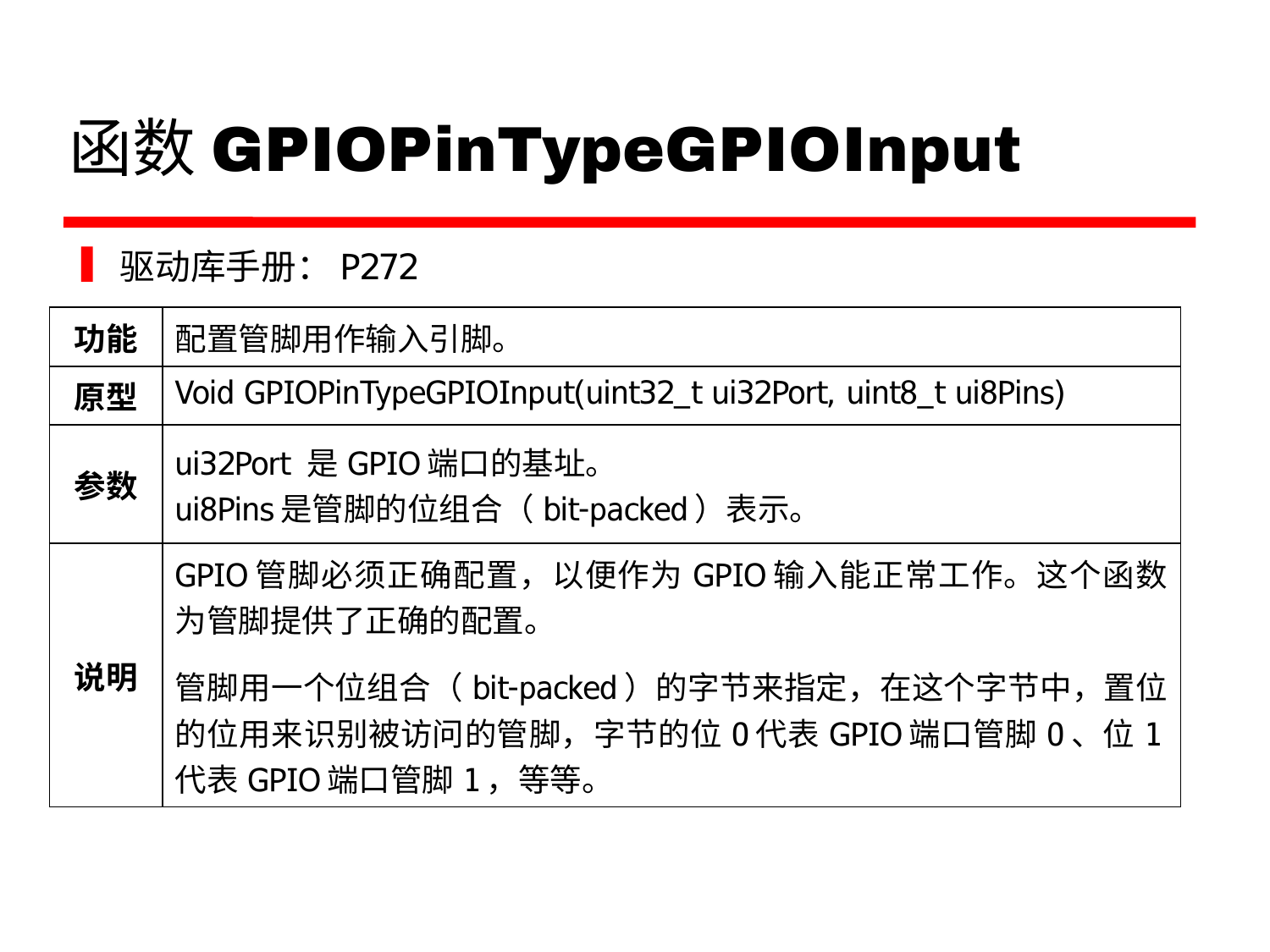

# 函数GPIOPinTypeGPIOInput
驱动库手册：P272
| 功能 | 配置管脚用作输入引脚。 |
| --- | --- |
| 原型 | Void GPIOPinTypeGPIOInput(uint32\_t ui32Port, uint8\_t ui8Pins) |
| 参数 | ui32Port 是GPIO端口的基址。 ui8Pins是管脚的位组合（bit-packed）表示。 |
| 说明 | GPIO管脚必须正确配置，以便作为GPIO输入能正常工作。这个函数为管脚提供了正确的配置。 管脚用一个位组合（bit-packed）的字节来指定，在这个字节中，置位的位用来识别被访问的管脚，字节的位0代表GPIO端口管脚0、位1代表GPIO端口管脚1，等等。 |